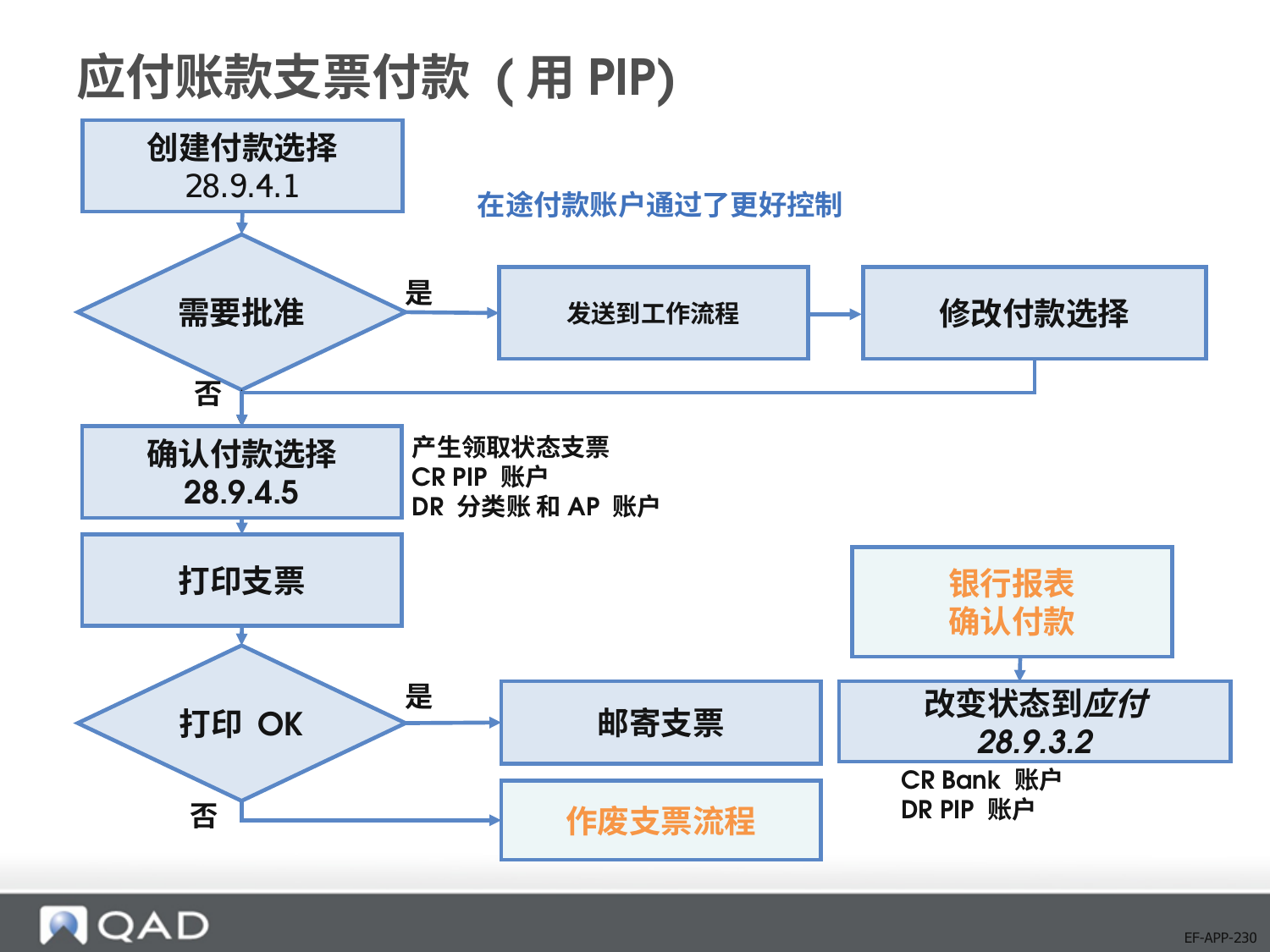

# 应付账款支票付款 (用PIP)
创建付款选择
28.9.4.1
在途付款账户通过了更好控制
需要批准
发送到工作流程
修改付款选择
是
否
产生领取状态支票
CR PIP 账户
DR 分类账 和AP 账户
确认付款选择
28.9.4.5
打印支票
银行报表
确认付款
打印 OK
是
邮寄支票
改变状态到应付
28.9.3.2
CR Bank 账户
DR PIP 账户
作废支票流程
否
EF-APP-230